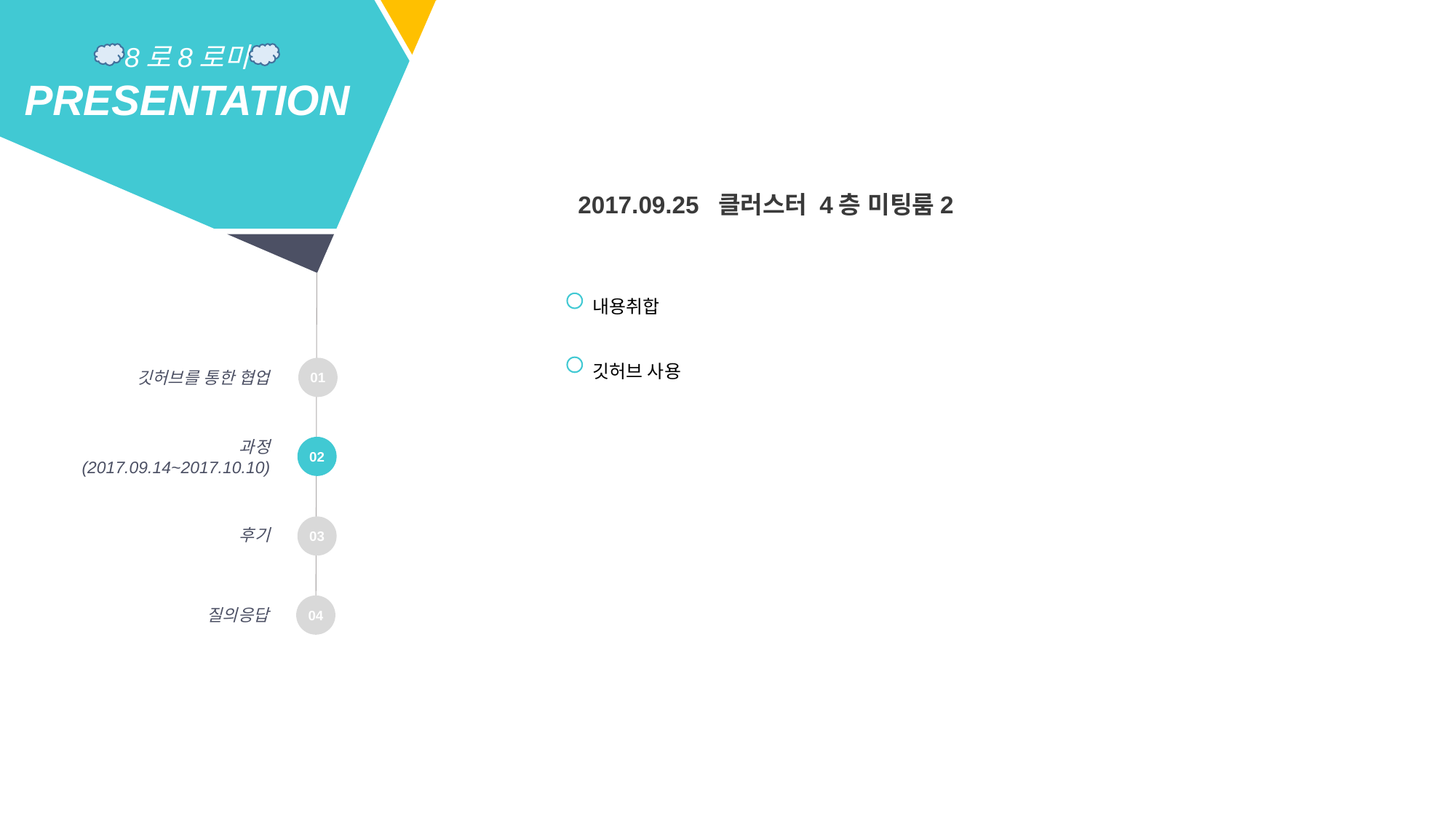

8로8로미 PRESENTATION

2017.09.25  클러스터 4층 미팅룸2

  내용취합

  깃허브 사용

 깃허브를 통한 협업

01
과정
(2017.09.14~2017.10.10)
02
03
후기
04
질의응답